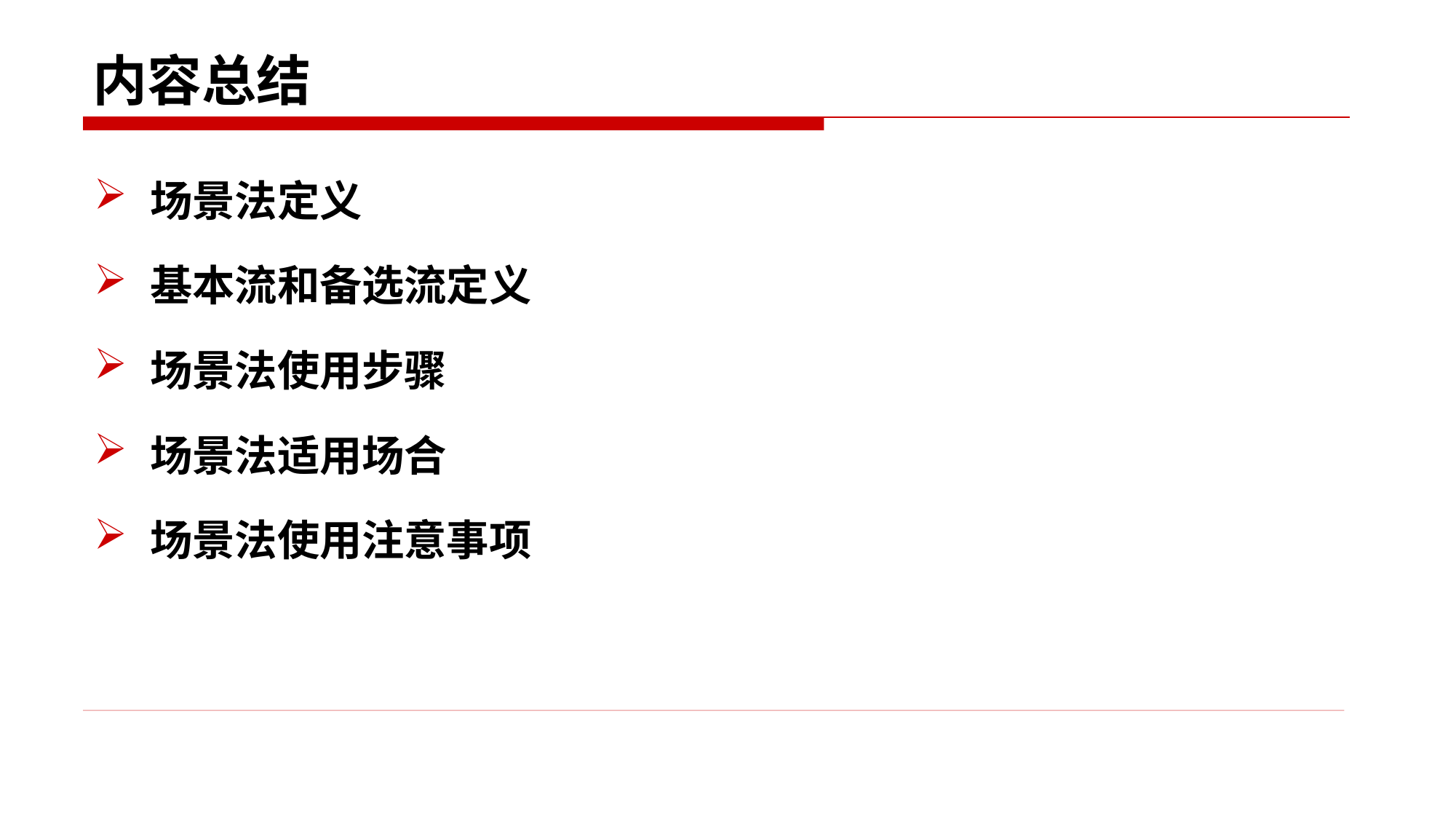

# 内容总结

场景法定义
基本流和备选流定义
场景法使用步骤
场景法适用场合
场景法使用注意事项